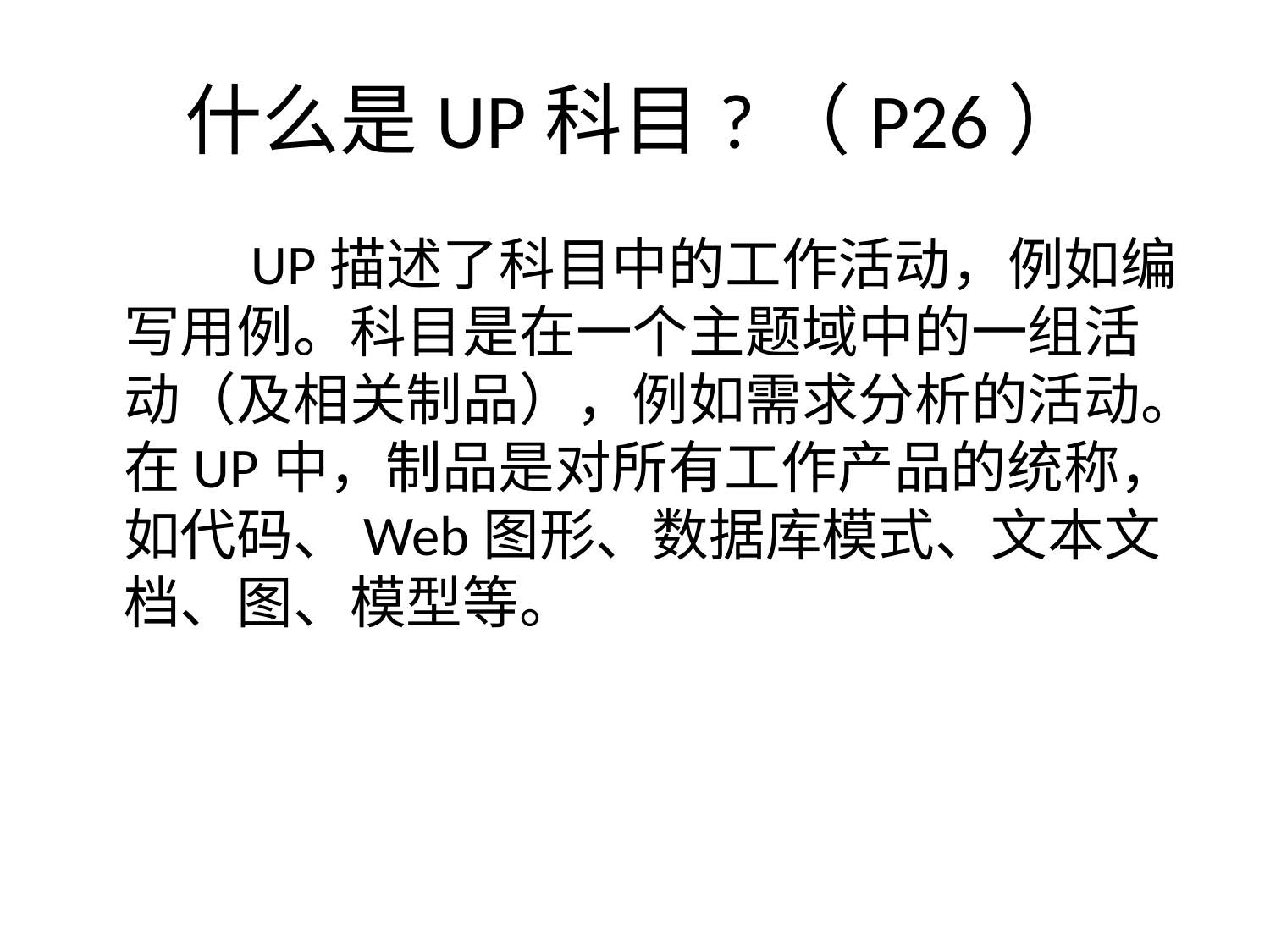

# 什么是UP科目?（P26）
		UP描述了科目中的工作活动，例如编写用例。科目是在一个主题域中的一组活动（及相关制品），例如需求分析的活动。在UP中，制品是对所有工作产品的统称，如代码、Web图形、数据库模式、文本文档、图、模型等。